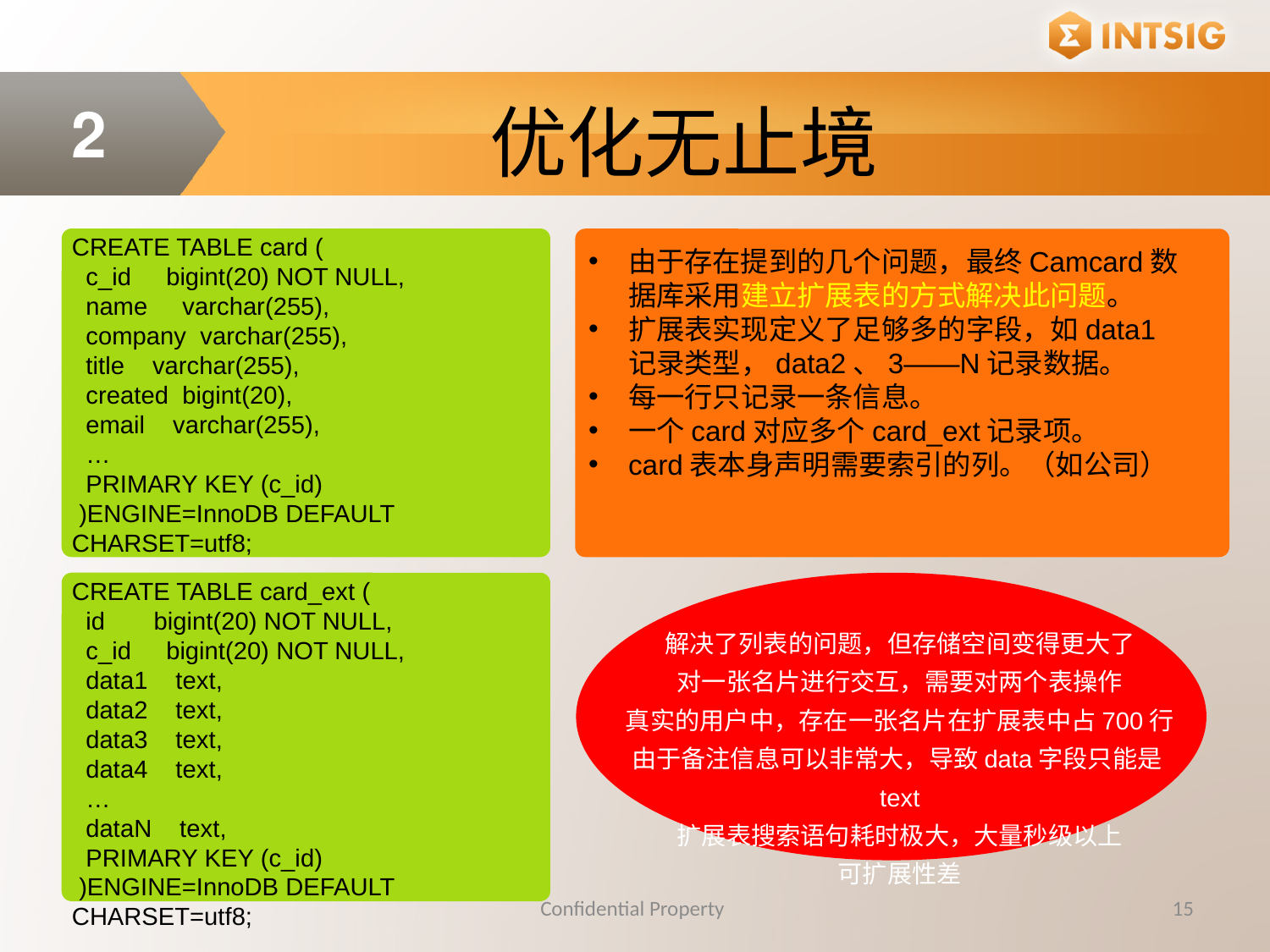

优化无止境
2
CREATE TABLE card (
  c_id     bigint(20) NOT NULL,
  name     varchar(255),
  company  varchar(255),
  title    varchar(255),
  created  bigint(20),
  email    varchar(255),
  …
  PRIMARY KEY (c_id)
 )ENGINE=InnoDB DEFAULT CHARSET=utf8;

由于存在提到的几个问题，最终Camcard数据库采用建立扩展表的方式解决此问题。
扩展表实现定义了足够多的字段，如data1记录类型，data2、3——N记录数据。
每一行只记录一条信息。
一个card对应多个card_ext记录项。
card表本身声明需要索引的列。（如公司）
CREATE TABLE card_ext (
  id       bigint(20) NOT NULL,
  c_id     bigint(20) NOT NULL,
  data1    text,
  data2    text,
  data3    text,
  data4    text,
  …
  dataN    text,
  PRIMARY KEY (c_id)
 )ENGINE=InnoDB DEFAULT CHARSET=utf8;

解决了列表的问题，但存储空间变得更大了
对一张名片进行交互，需要对两个表操作
真实的用户中，存在一张名片在扩展表中占700行
由于备注信息可以非常大，导致data字段只能是text
扩展表搜索语句耗时极大，大量秒级以上
可扩展性差

Confidential Property
15